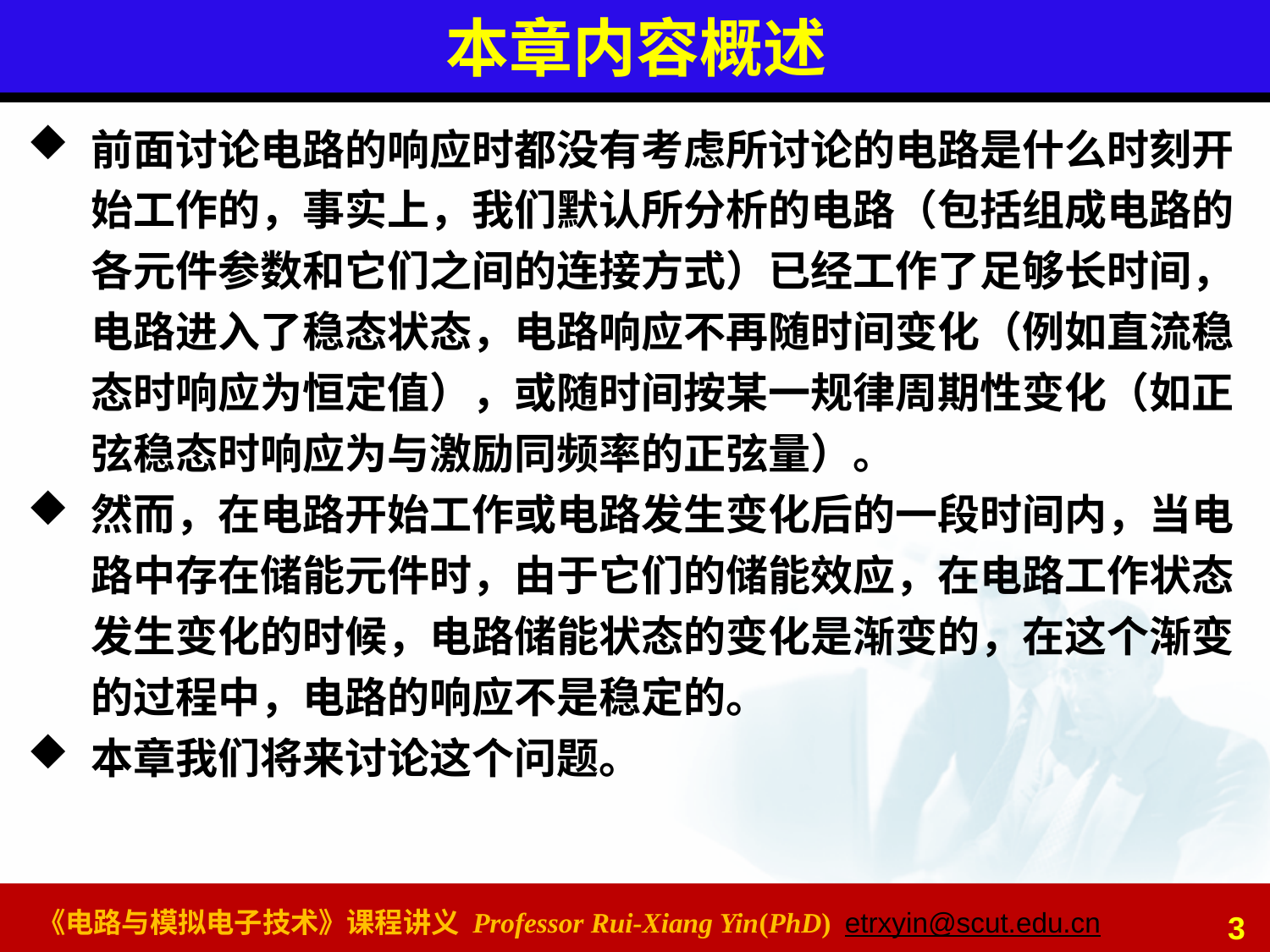

# 本章内容概述
前面讨论电路的响应时都没有考虑所讨论的电路是什么时刻开始工作的，事实上，我们默认所分析的电路（包括组成电路的各元件参数和它们之间的连接方式）已经工作了足够长时间，电路进入了稳态状态，电路响应不再随时间变化（例如直流稳态时响应为恒定值），或随时间按某一规律周期性变化（如正弦稳态时响应为与激励同频率的正弦量）。
然而，在电路开始工作或电路发生变化后的一段时间内，当电路中存在储能元件时，由于它们的储能效应，在电路工作状态发生变化的时候，电路储能状态的变化是渐变的，在这个渐变的过程中，电路的响应不是稳定的。
本章我们将来讨论这个问题。
3